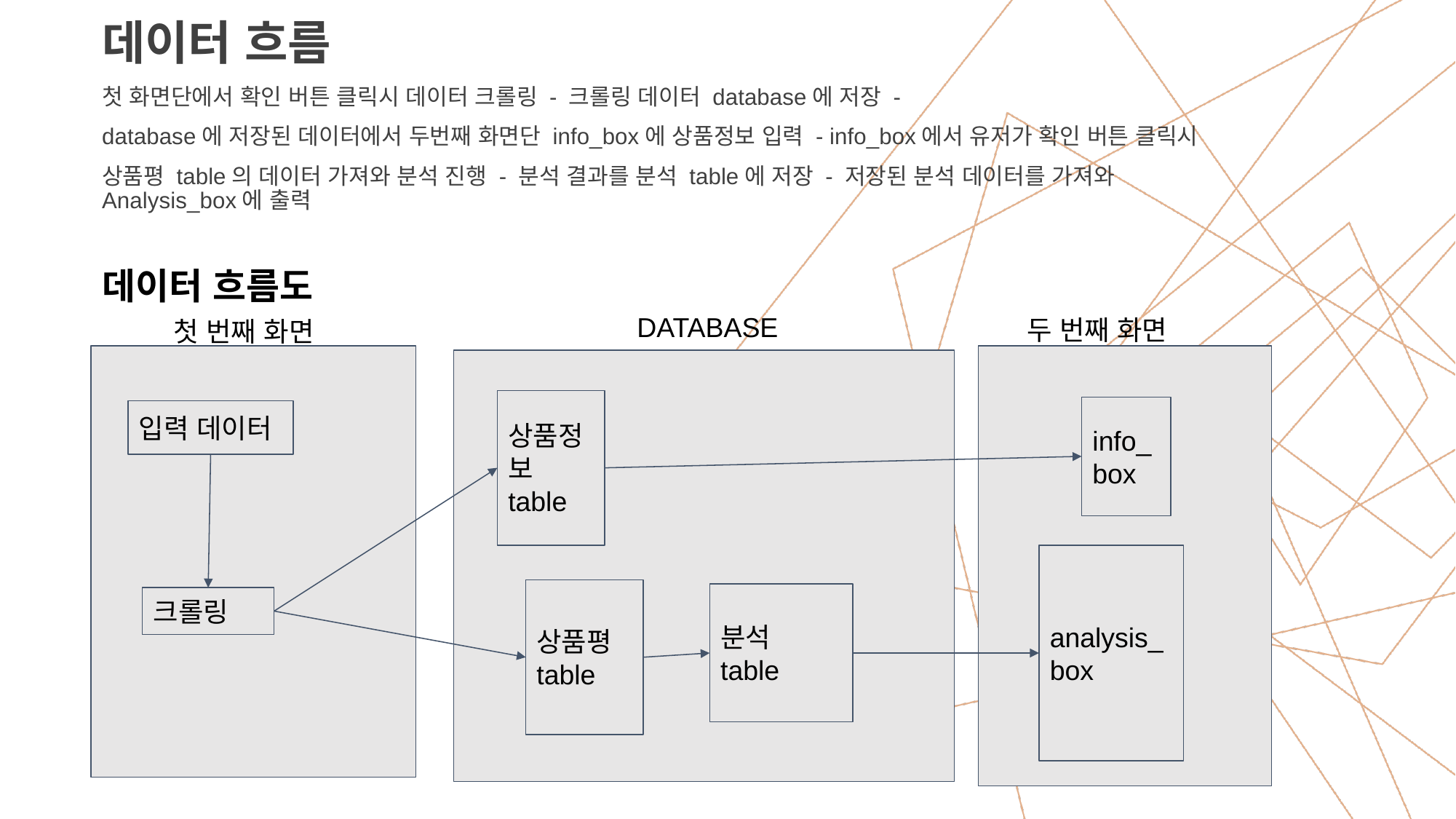

데이터 흐름
첫 화면단에서 확인 버튼 클릭시 데이터 크롤링 - 크롤링 데이터 database에 저장 -
database에 저장된 데이터에서 두번째 화면단 info_box에 상품정보 입력 - info_box에서 유저가 확인 버튼 클릭시
상품평 table의 데이터 가져와 분석 진행 - 분석 결과를 분석 table에 저장 - 저장된 분석 데이터를 가져와 Analysis_box에 출력
데이터 흐름도
DATABASE
두 번째 화면
첫 번째 화면

상품정보 table
info_box
입력 데이터

analysis_box
상품평 table
분석 table
크롤링
database